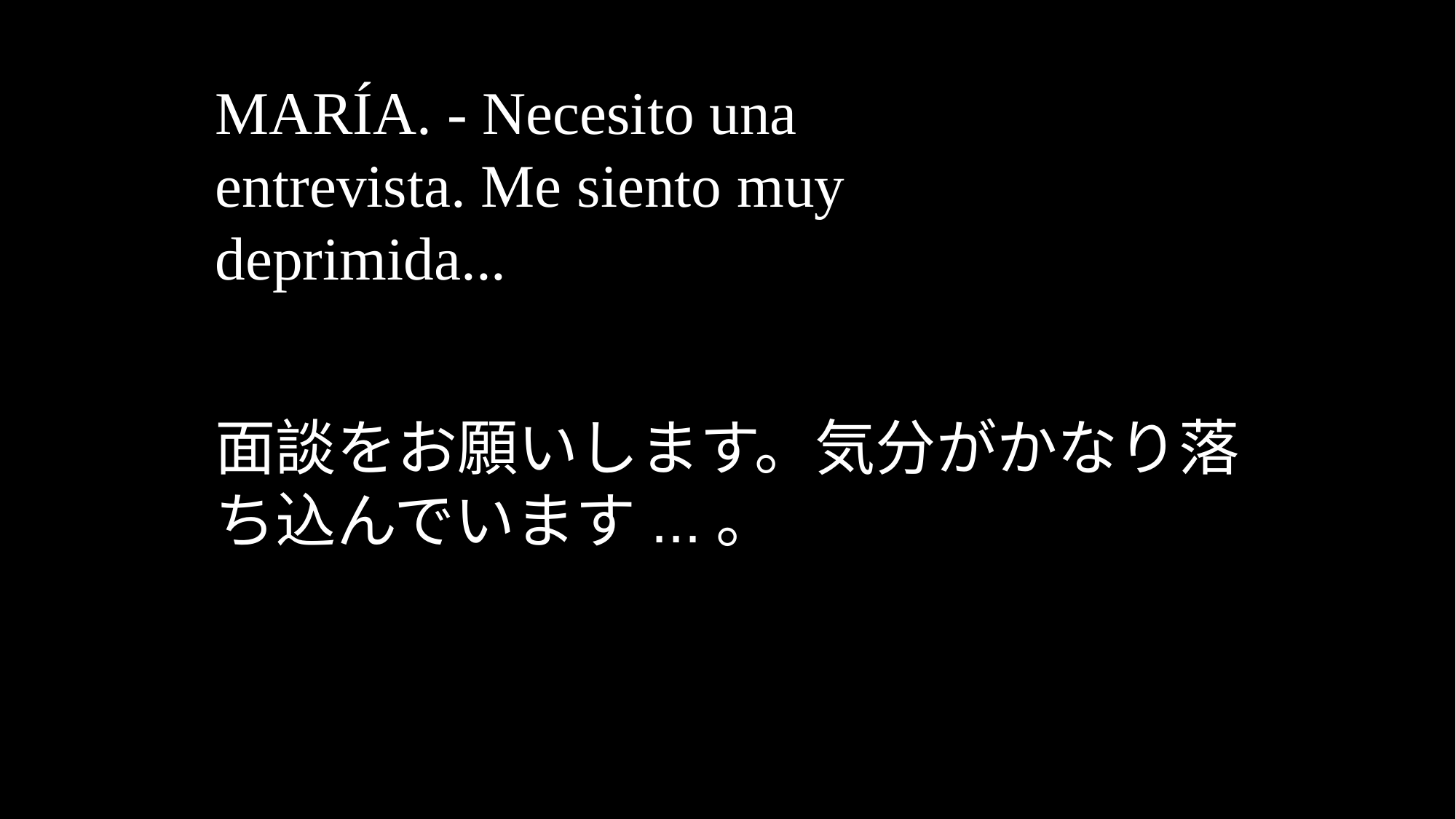

MARÍA. - Necesito una entrevista. Me siento muy deprimida...

面談をお願いします。気分がかなり落ち込んでいます...。